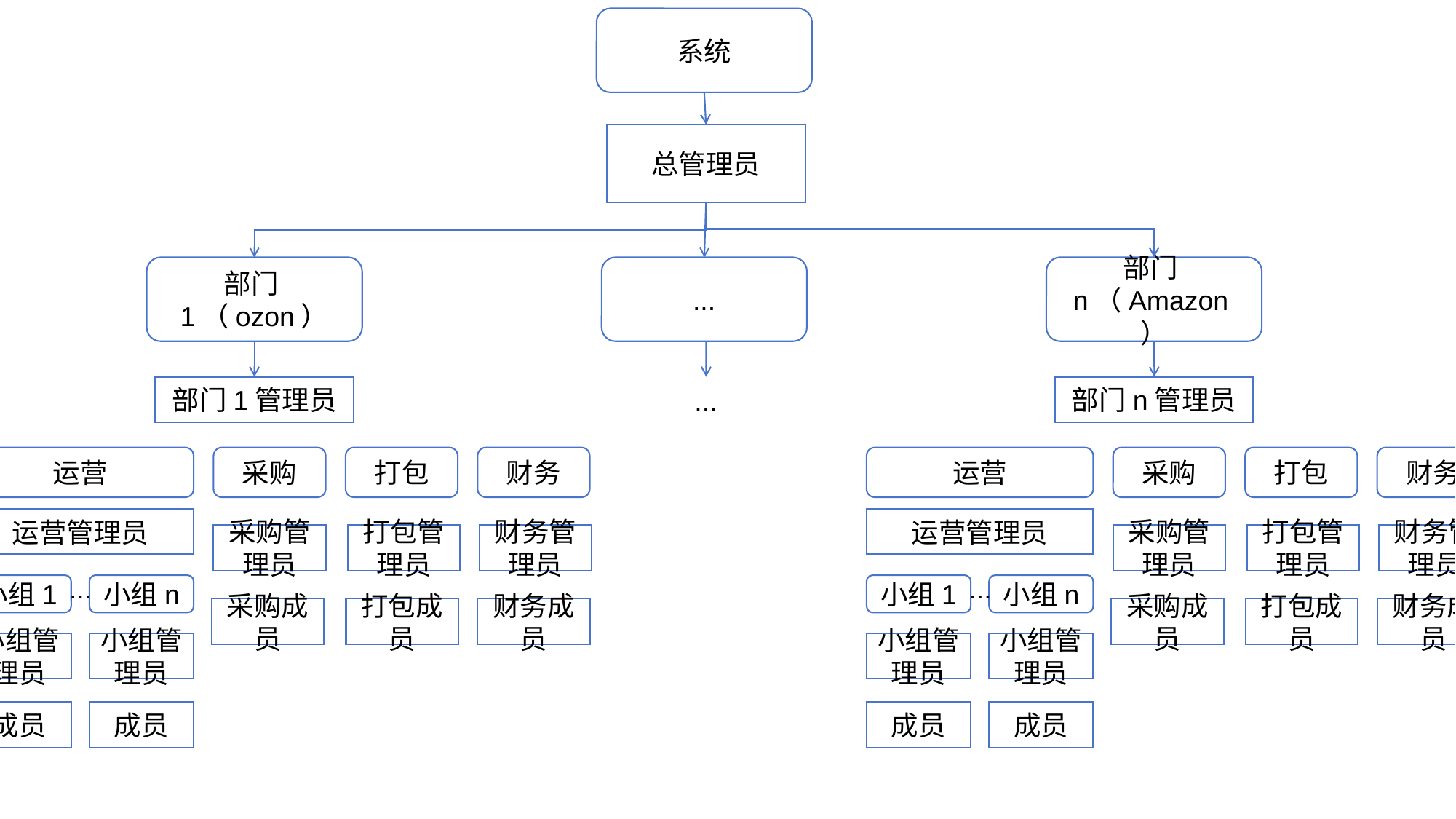

系统
总管理员
部门1（ozon）
...
部门n（Amazon）
部门1管理员
部门n管理员
...
运营
采购
打包
财务
运营
采购
打包
财务
运营管理员
运营管理员
采购管理员
打包管理员
财务管理员
采购管理员
打包管理员
财务管理员
...
...
小组1
小组n
小组1
小组n
采购成员
打包成员
财务成员
采购成员
打包成员
财务成员
小组管理员
小组管理员
小组管理员
小组管理员
成员
成员
成员
成员